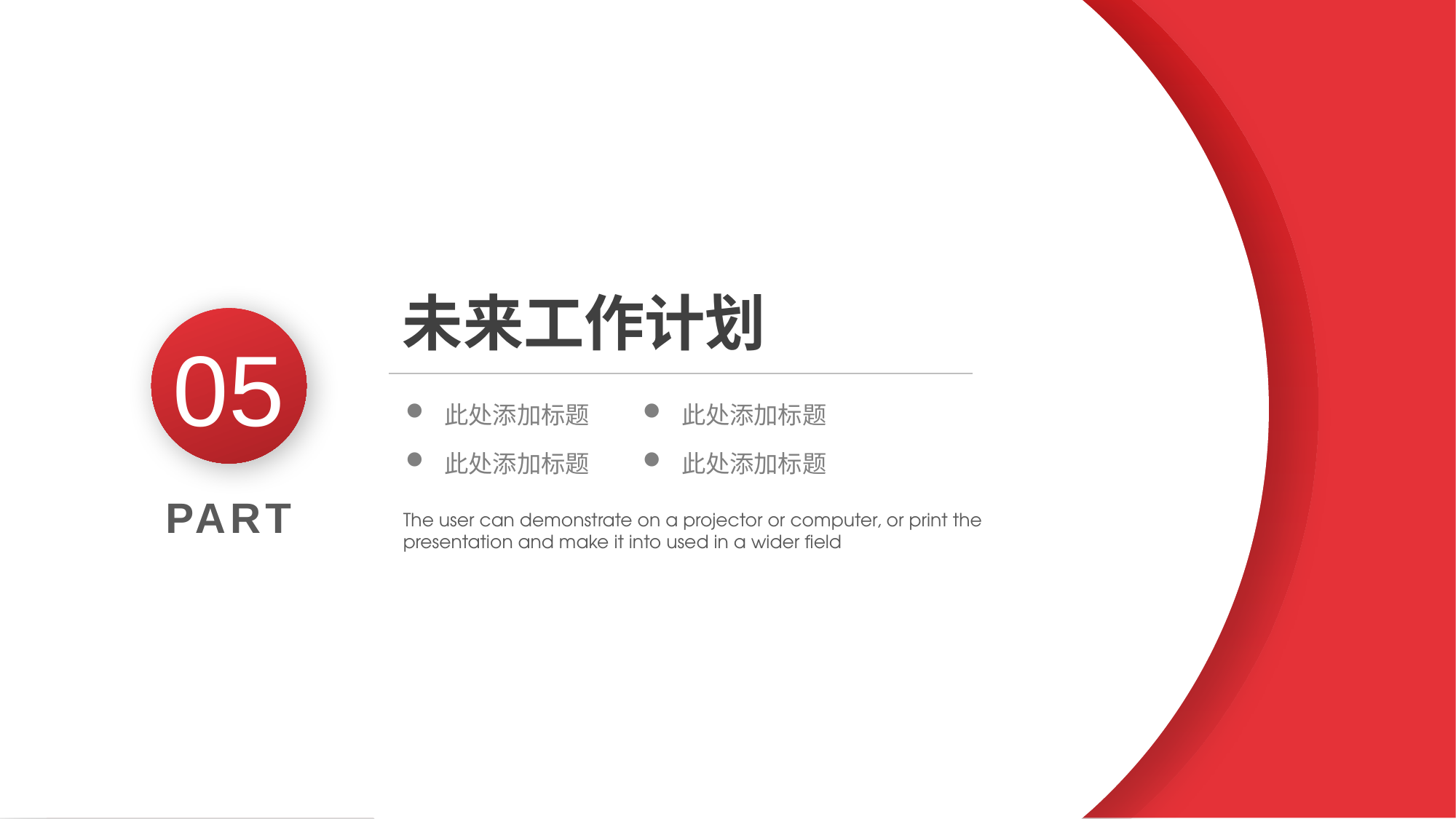

未来工作计划
05
此处添加标题
此处添加标题
此处添加标题
此处添加标题
PART
The user can demonstrate on a projector or computer, or print the presentation and make it into used in a wider field